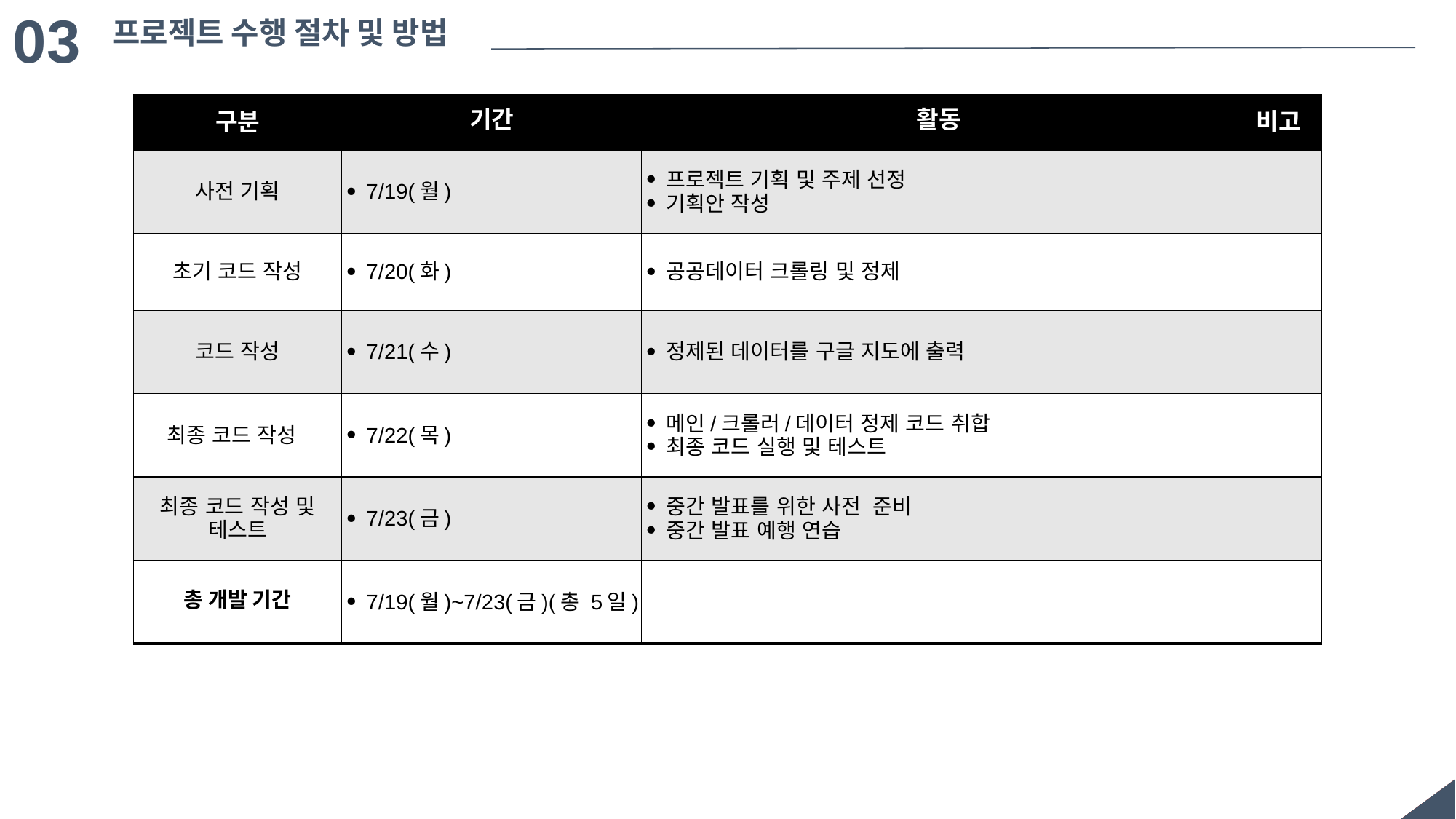

03
프로젝트 수행 절차 및 방법
| 구분 | 기간 | 활동 | 비고 |
| --- | --- | --- | --- |
| 사전 기획 | 7/19(월) | 프로젝트 기획 및 주제 선정 기획안 작성 |  |
| 초기 코드 작성 | 7/20(화) | 공공데이터 크롤링 및 정제 |  |
| 코드 작성 | 7/21(수) | 정제된 데이터를 구글 지도에 출력 |  |
| 최종 코드 작성 | 7/22(목) | 메인/크롤러/데이터 정제 코드 취합 최종 코드 실행 및 테스트 |  |
| 최종 코드 작성 및 테스트 | 7/23(금) | 중간 발표를 위한 사전 준비 중간 발표 예행 연습 |  |
| 총 개발 기간 | 7/19(월)~7/23(금)(총 5일) |  |  |